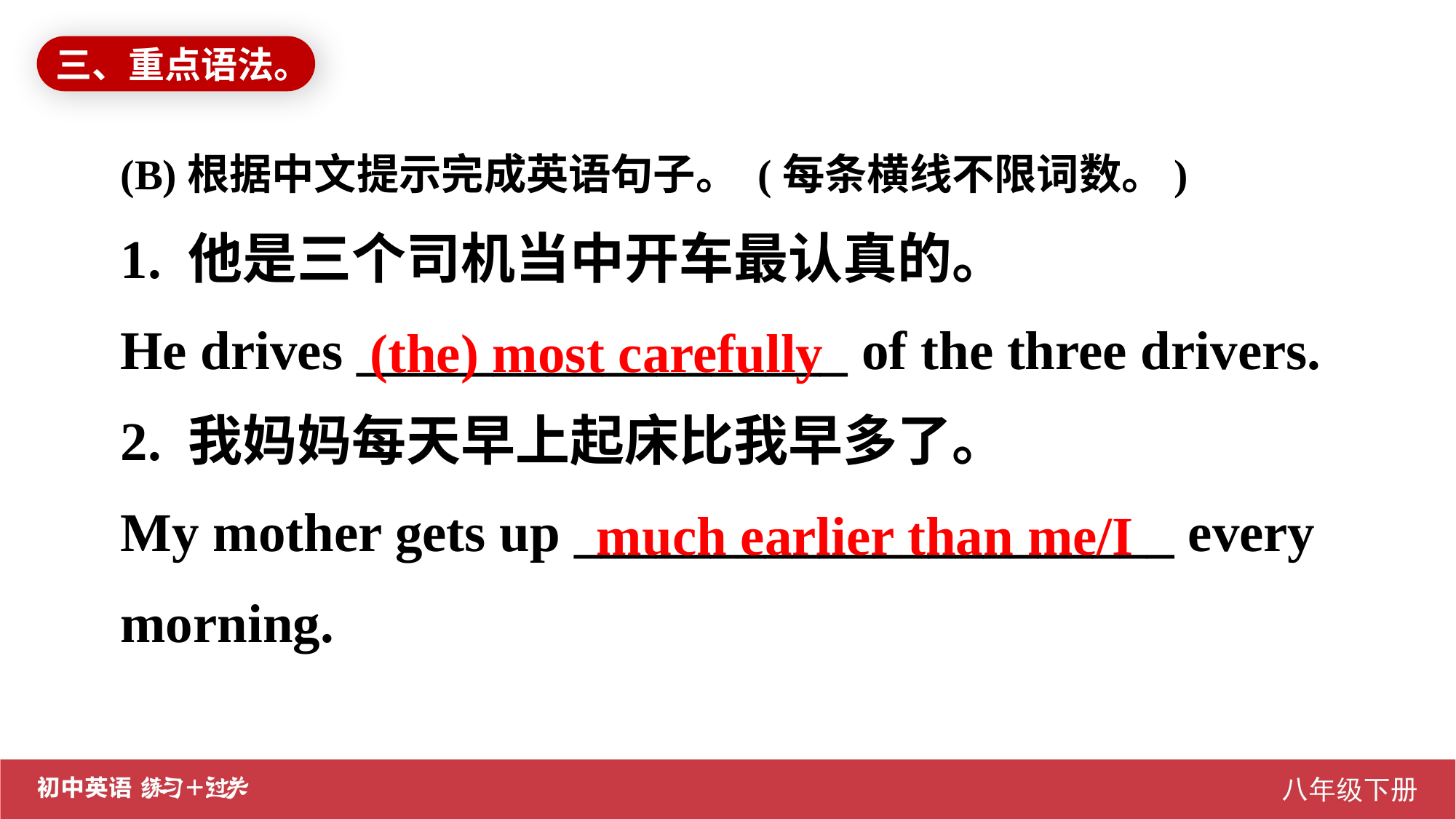

三、重点语法。
(B)根据中文提示完成英语句子。 (每条横线不限词数。)
1. 他是三个司机当中开车最认真的。
He drives __________________ of the three drivers.
2. 我妈妈每天早上起床比我早多了。
My mother gets up ______________________ every morning.
(the) most carefully
much earlier than me/I